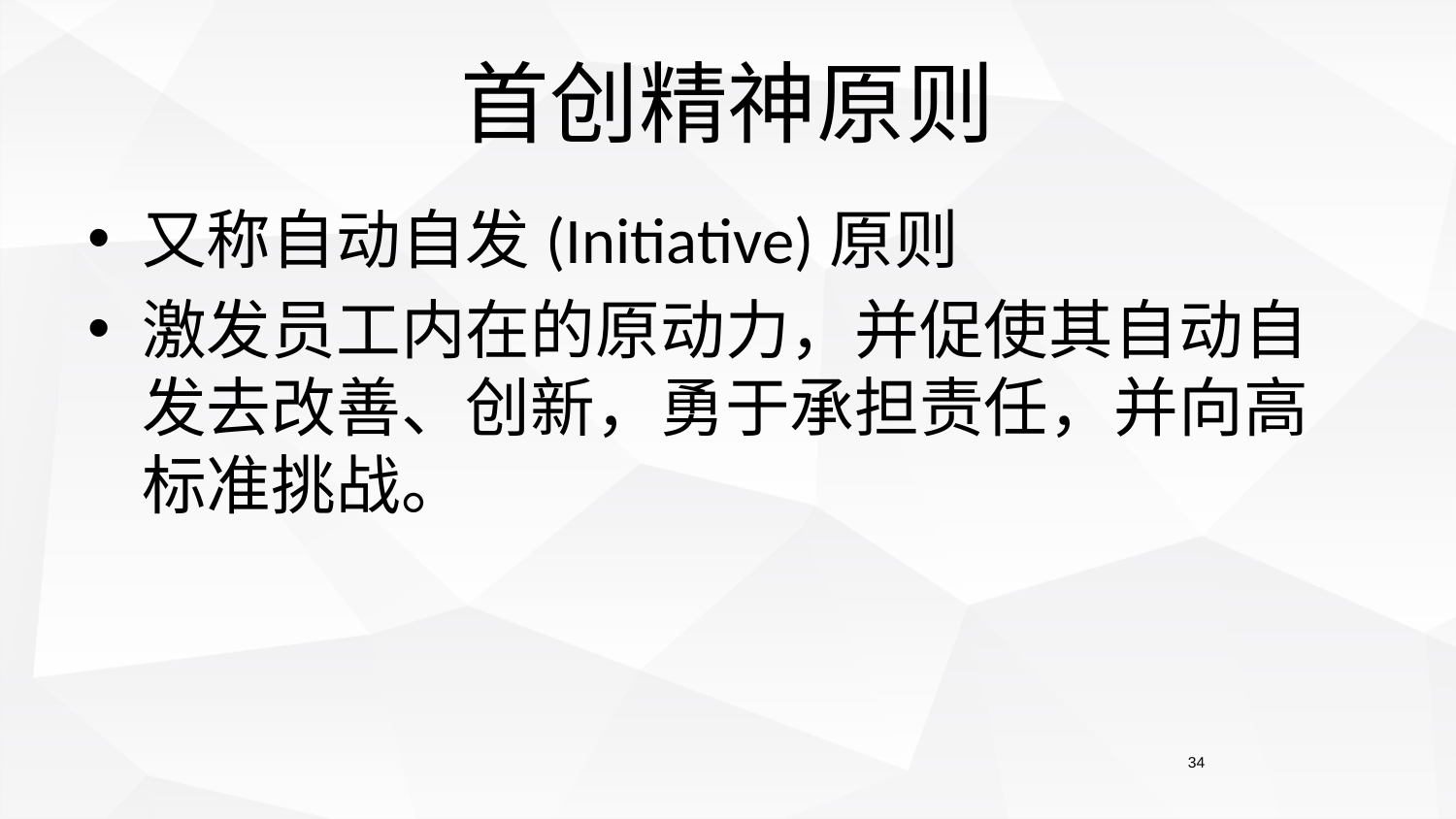

# 首创精神原则
又称自动自发(Initiative)原则
激发员工内在的原动力，并促使其自动自发去改善、创新，勇于承担责任，并向高标准挑战。
34